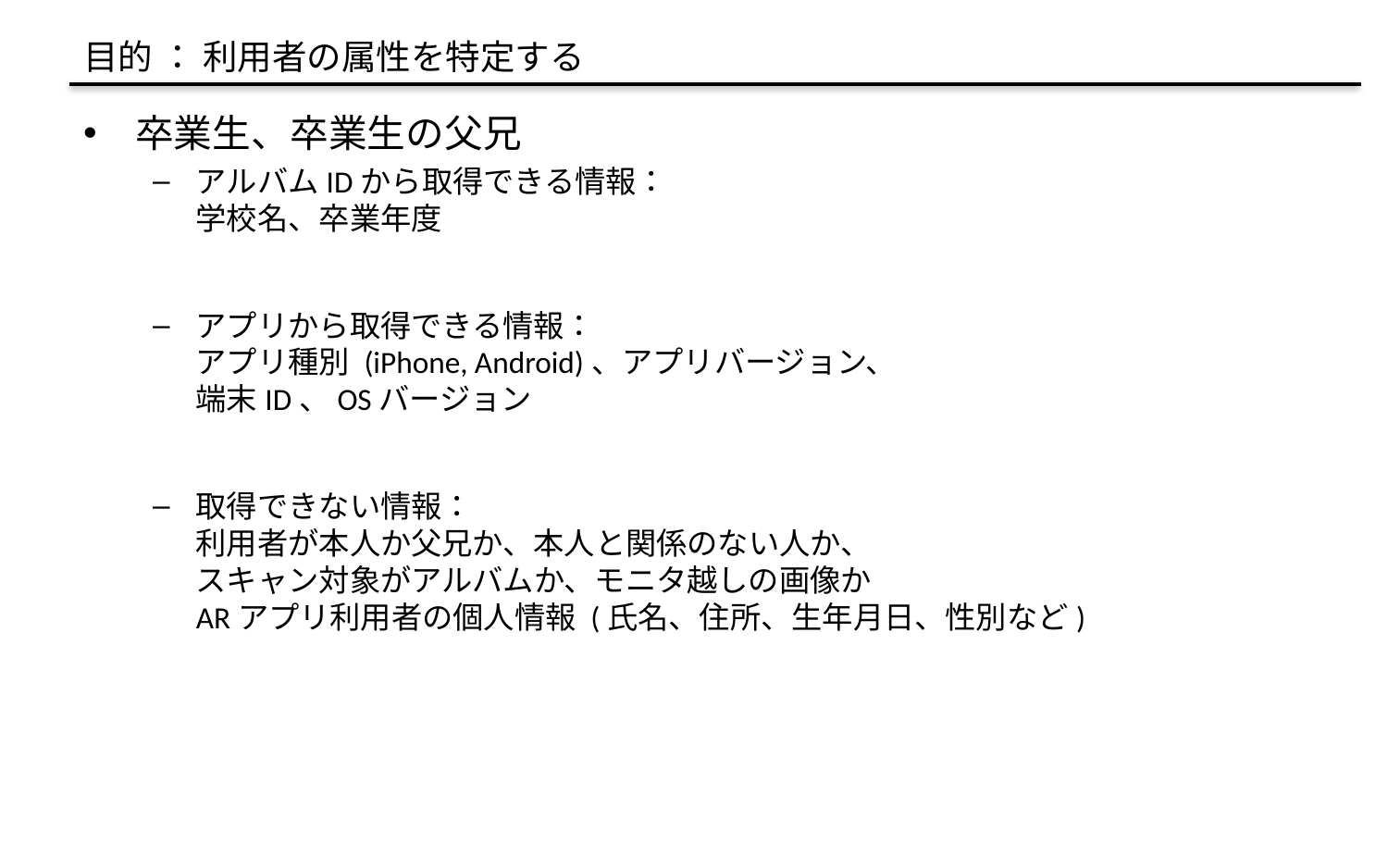

# 目的 ： 利用者の属性を特定する
卒業生、卒業生の父兄
アルバムIDから取得できる情報：
学校名、卒業年度

アプリから取得できる情報：
アプリ種別 (iPhone, Android)、アプリバージョン、
端末ID、OSバージョン

取得できない情報：
利用者が本人か父兄か、本人と関係のない人か、
スキャン対象がアルバムか、モニタ越しの画像か
ARアプリ利用者の個人情報 (氏名、住所、生年月日、性別など)